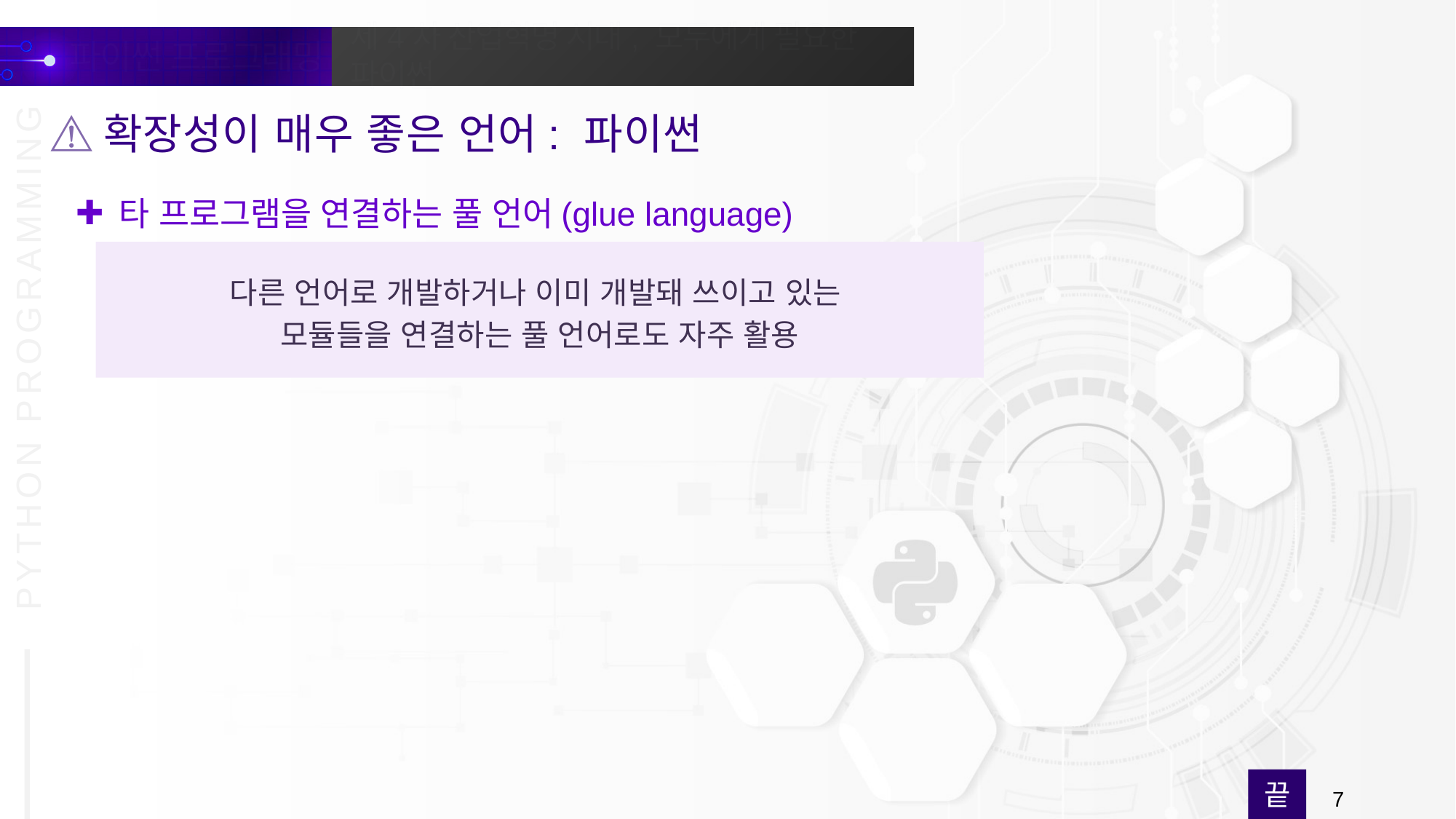

확장성이 매우 좋은 언어: 파이썬
타 프로그램을 연결하는 풀 언어(glue language)
다른 언어로 개발하거나 이미 개발돼 쓰이고 있는
모듈들을 연결하는 풀 언어로도 자주 활용
끝
7